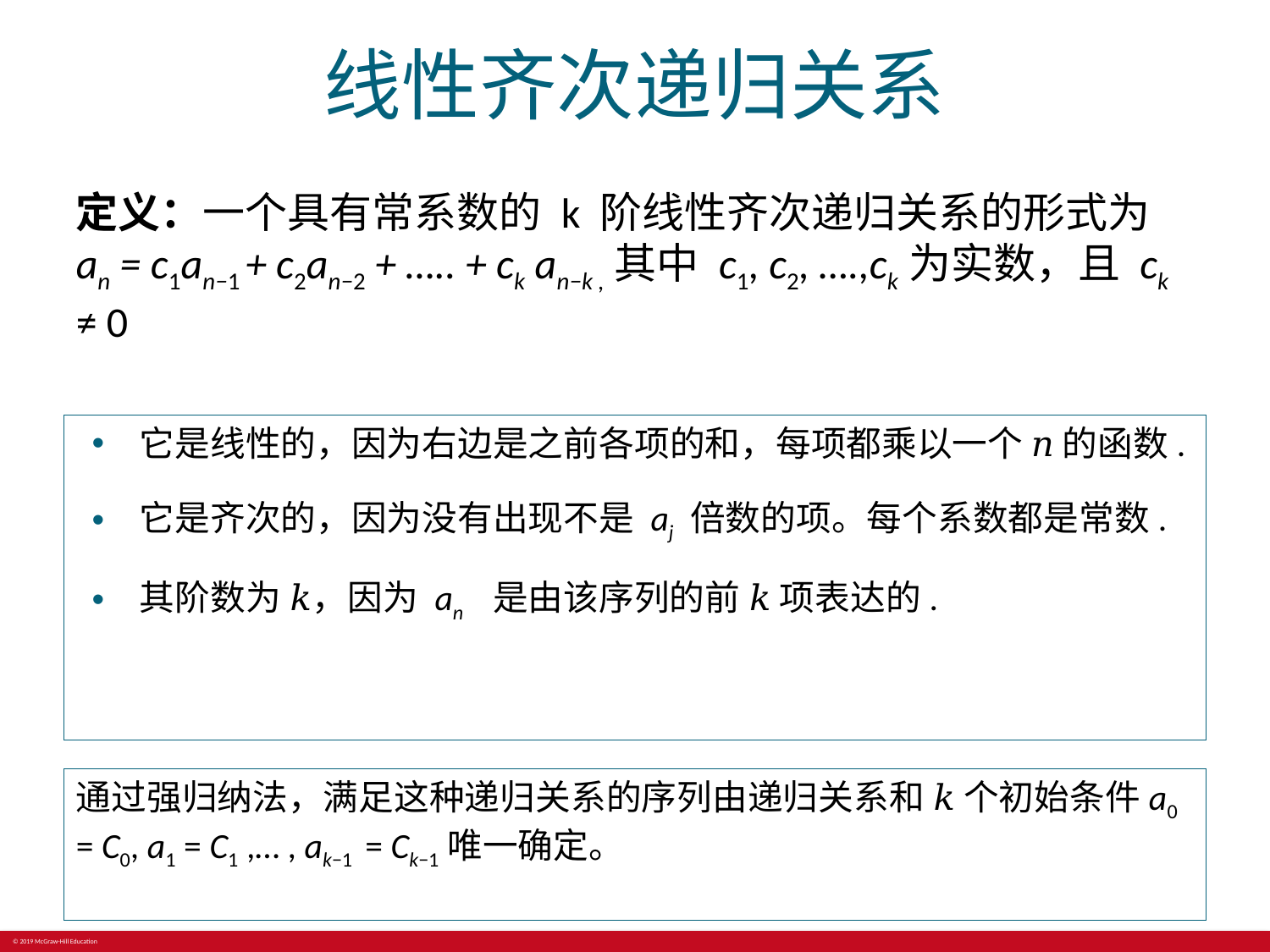

# 线性齐次递归关系
定义：一个具有常系数的 k 阶线性齐次递归关系的形式为an = c1an−1 + c2an−2 + ….. + ck an−k ,其中 c1, c2, ….,ck为实数，且 ck ≠ 0
它是线性的，因为右边是之前各项的和，每项都乘以一个 𝑛 的函数.
它是齐次的，因为没有出现不是 aj 倍数的项。每个系数都是常数.
其阶数为 𝑘，因为 an ​  是由该序列的前 𝑘 项表达的.
通过强归纳法，满足这种递归关系的序列由递归关系和 𝑘 个初始条件a0  = C0, a1 = C1 ,… , ak−1  = Ck−1唯一确定。